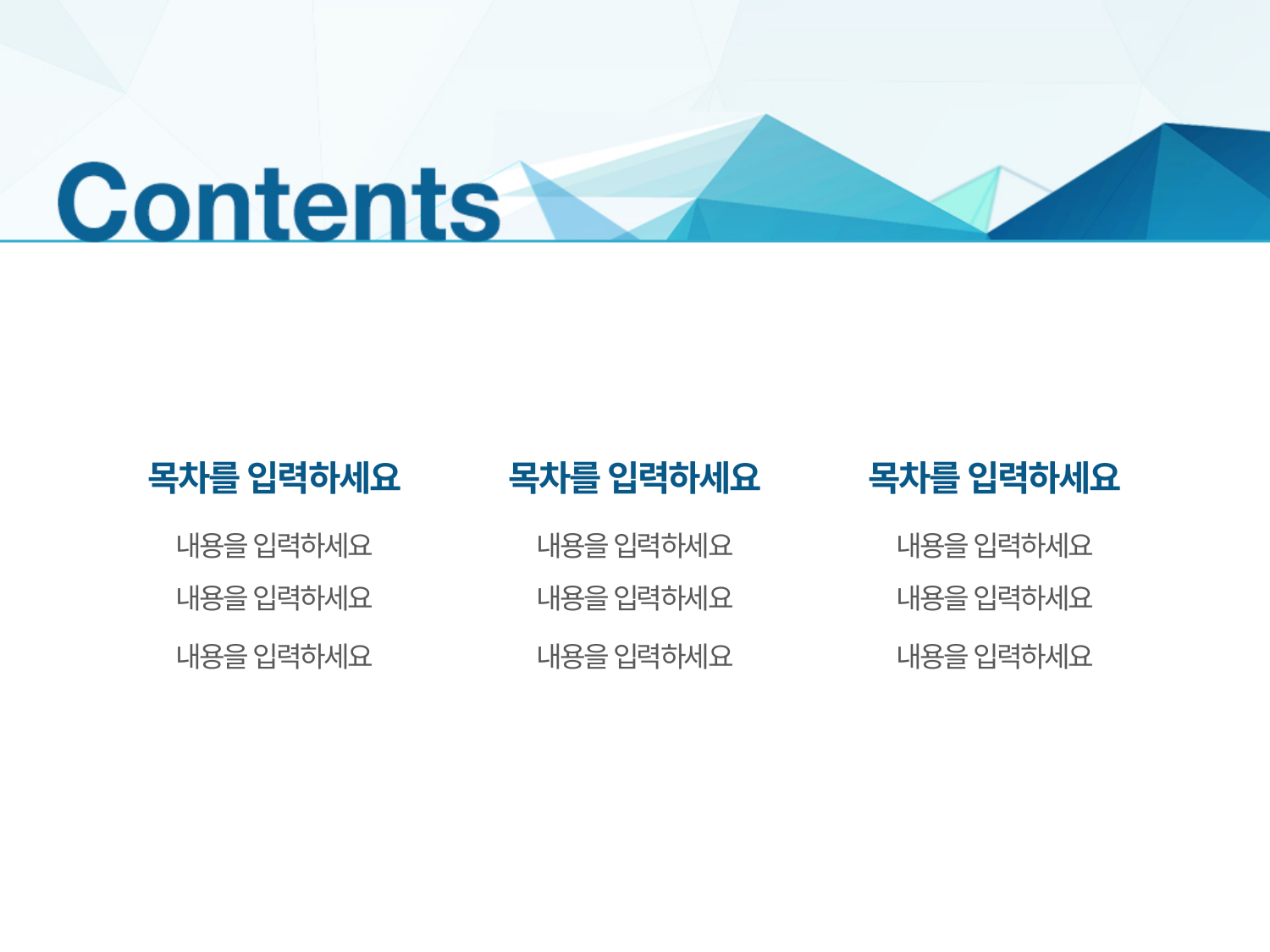

목차를 입력하세요
내용을 입력하세요
내용을 입력하세요
내용을 입력하세요
목차를 입력하세요
내용을 입력하세요
내용을 입력하세요
내용을 입력하세요
목차를 입력하세요
내용을 입력하세요
내용을 입력하세요
내용을 입력하세요